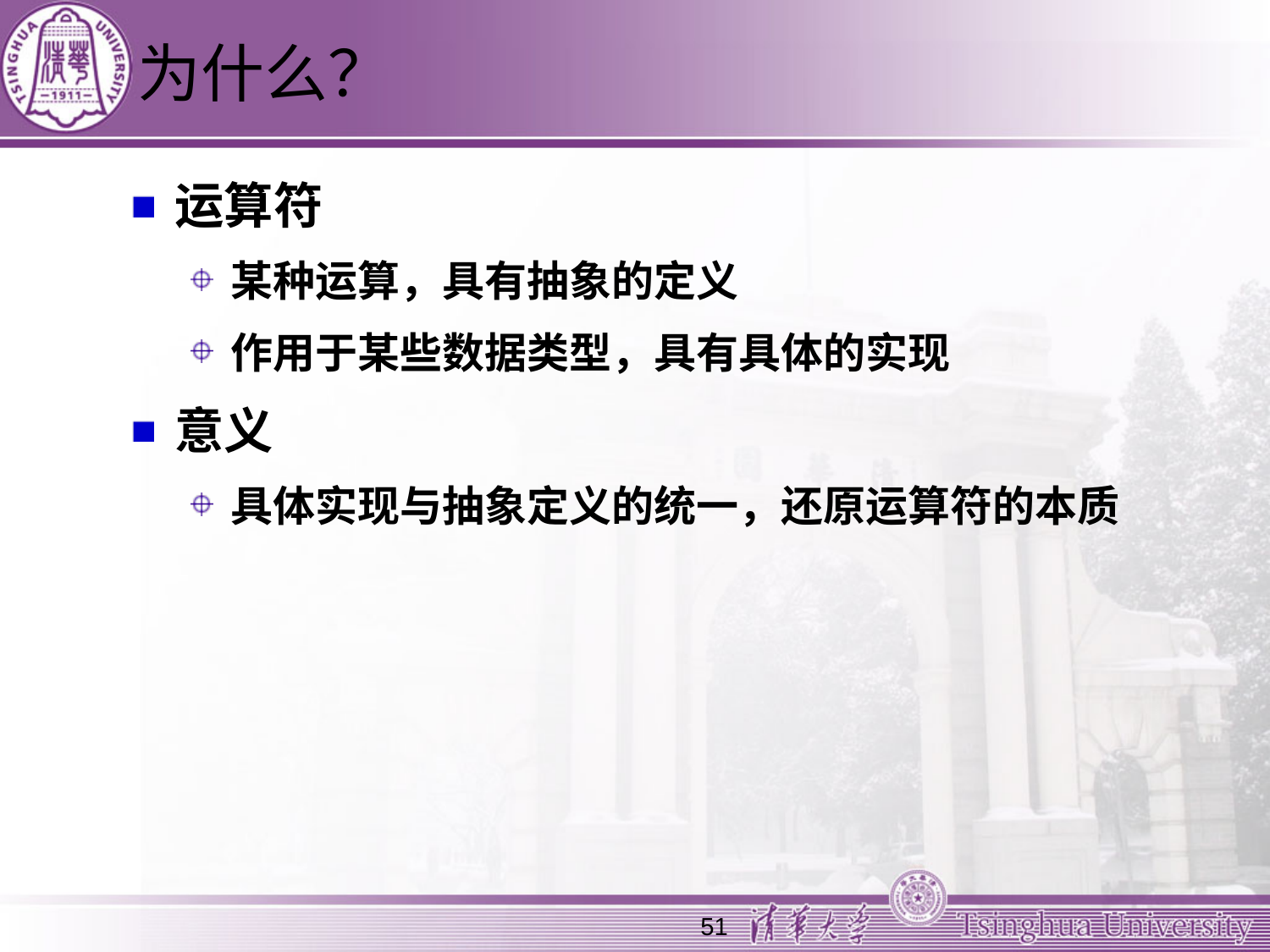

# 为什么？
运算符
某种运算，具有抽象的定义
作用于某些数据类型，具有具体的实现
意义
具体实现与抽象定义的统一，还原运算符的本质
51